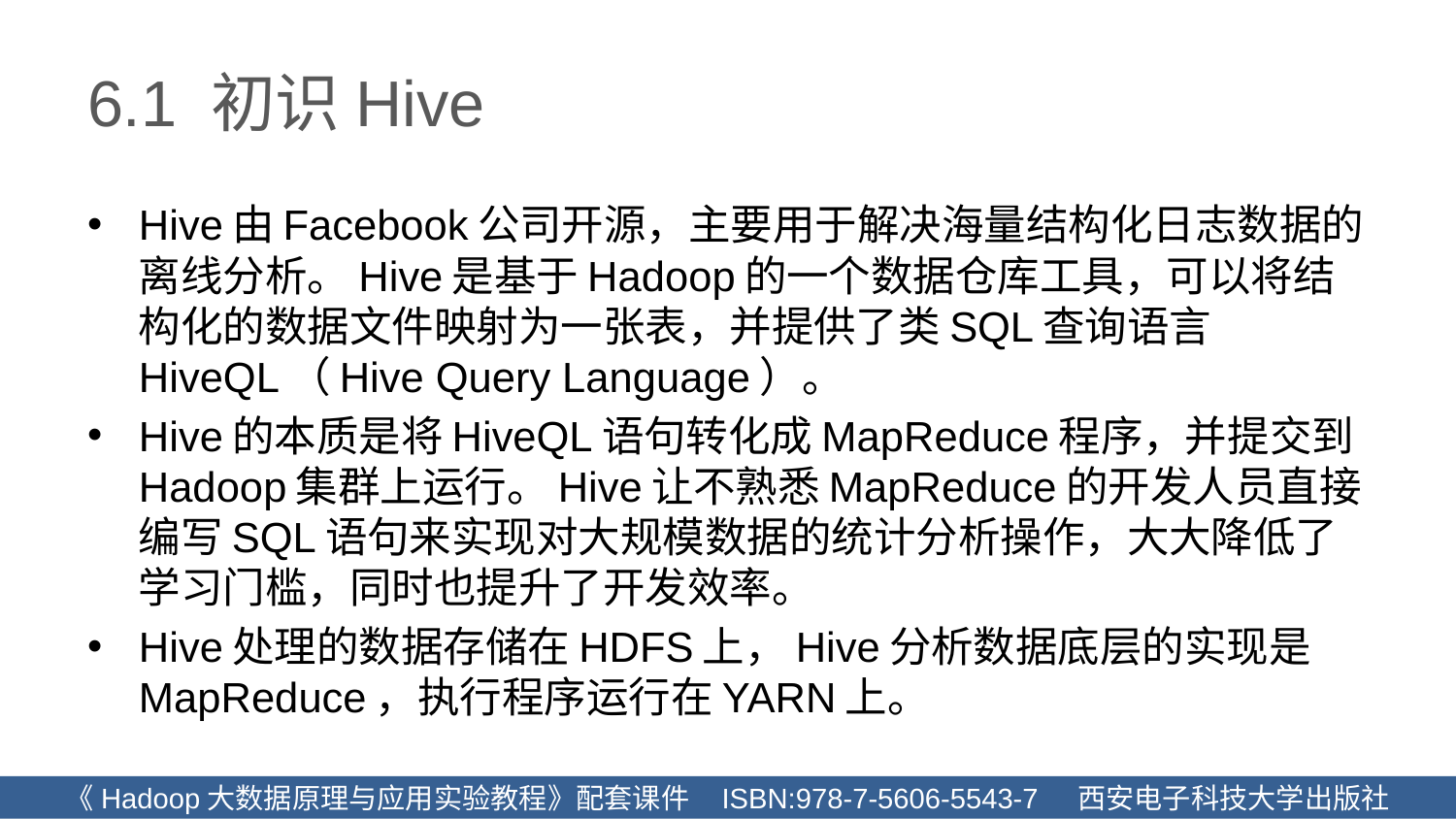

# 6.1 初识Hive
Hive由Facebook公司开源，主要用于解决海量结构化日志数据的离线分析。Hive是基于Hadoop的一个数据仓库工具，可以将结构化的数据文件映射为一张表，并提供了类SQL查询语言HiveQL（Hive Query Language）。
Hive的本质是将HiveQL语句转化成MapReduce程序，并提交到Hadoop集群上运行。Hive让不熟悉MapReduce的开发人员直接编写SQL语句来实现对大规模数据的统计分析操作，大大降低了学习门槛，同时也提升了开发效率。
Hive处理的数据存储在HDFS上，Hive分析数据底层的实现是MapReduce，执行程序运行在YARN上。